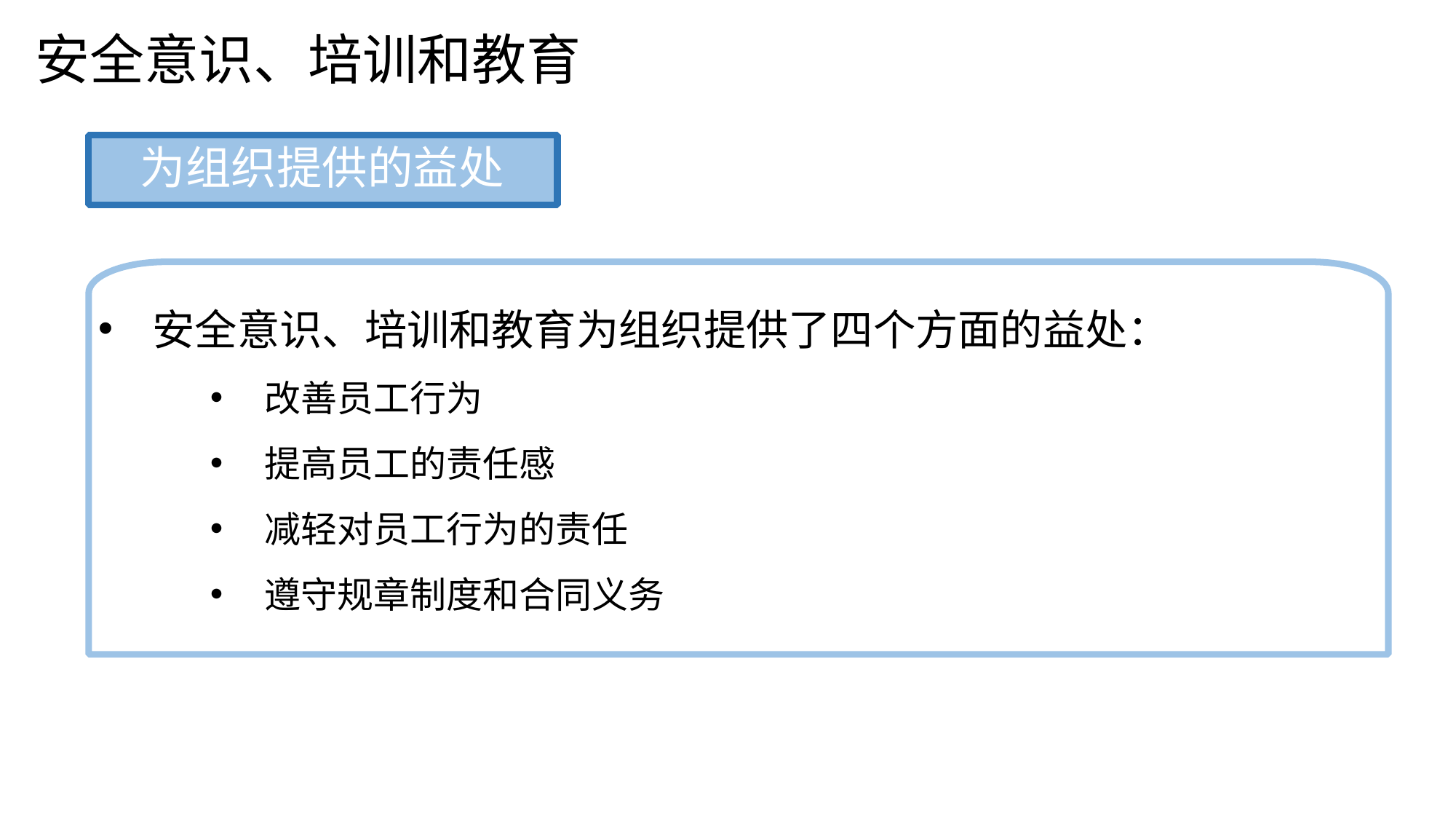

安全意识、培训和教育

为组织提供的益处
安全意识、培训和教育为组织提供了四个方面的益处：
改善员工行为
提高员工的责任感
减轻对员工行为的责任
遵守规章制度和合同义务